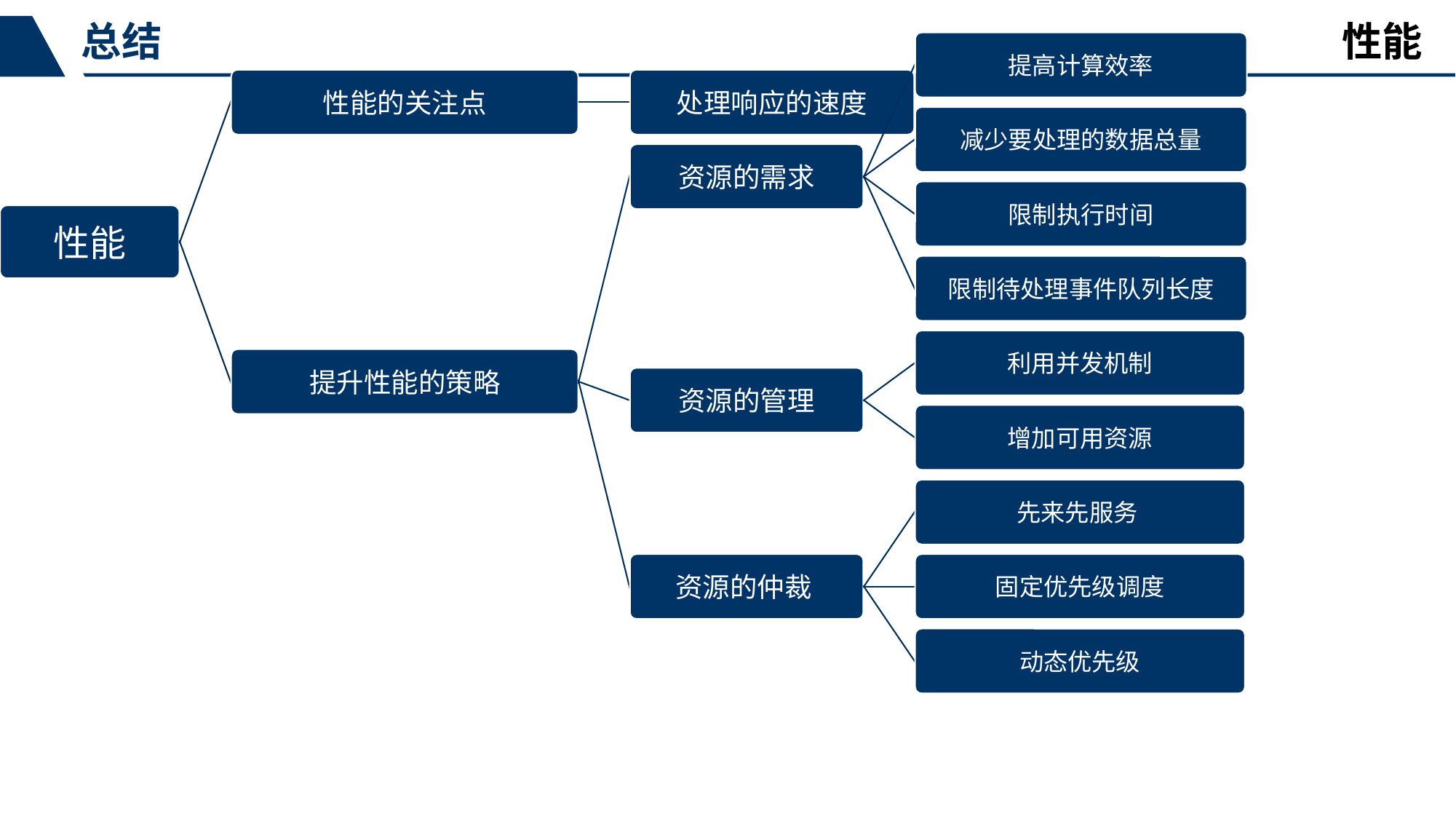

性能

总结

性能

性能的关注点

处理响应的速度

提升性能的策略

资源的需求

提高计算效率

减少要处理的数据总量

限制执行时间

限制待处理事件队列长度

资源的管理

利用并发机制

增加可用资源

资源的仲裁

先来先服务

固定优先级调度

动态优先级